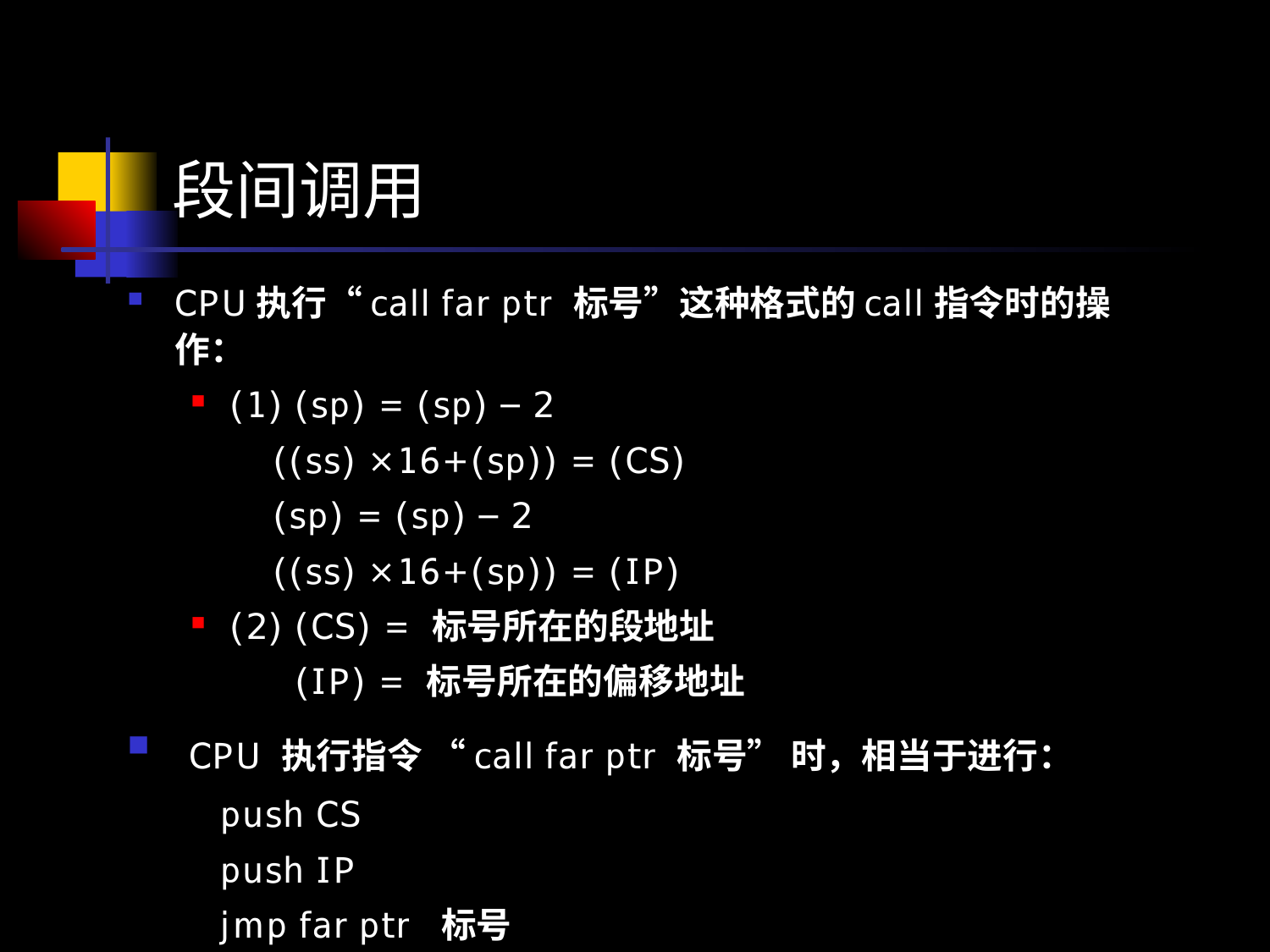

# 段间调用
CPU执行“call far ptr 标号”这种格式的call指令时的操作：
(1) (sp) = (sp) – 2
        ((ss) ×16+(sp)) = (CS)
        (sp) = (sp) – 2
        ((ss) ×16+(sp)) = (IP)
(2) (CS) = 标号所在的段地址
    (IP) = 标号所在的偏移地址
 CPU 执行指令 “call far ptr 标号” 时，相当于进行：
         push CS
         push IP
         jmp far ptr  标号